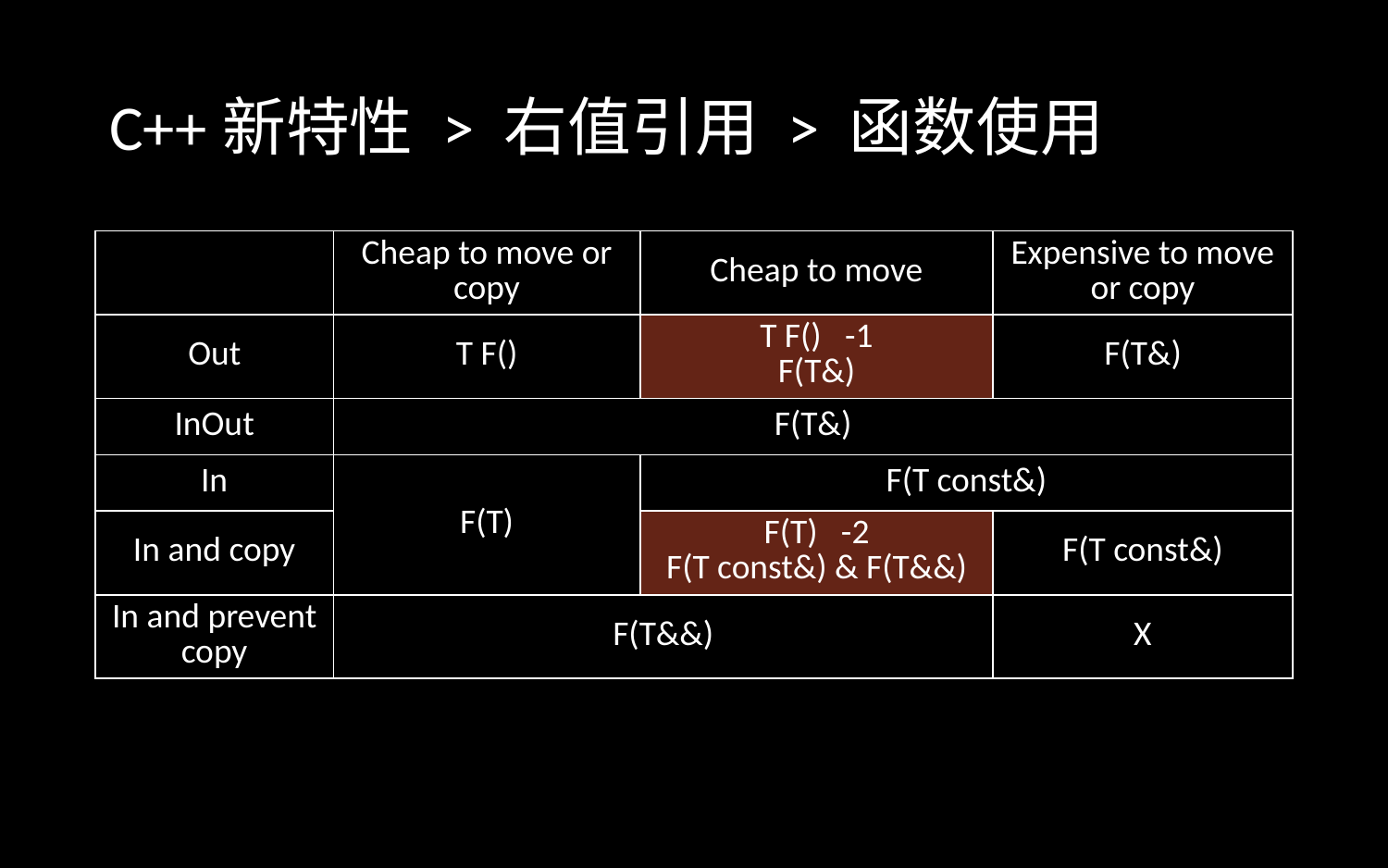

# C++新特性 > 右值引用 > 函数使用
|  | Cheap to move or copy | Cheap to move | Expensive to move or copy |
| --- | --- | --- | --- |
| Out | T F() | T F() -1 F(T&) | F(T&) |
| InOut | F(T&) |  |  |
| In | F(T) | F(T const&) |  |
| In and copy |  | F(T) -2 F(T const&) & F(T&&) | F(T const&) |
| In and prevent copy | F(T&&) |  | X |